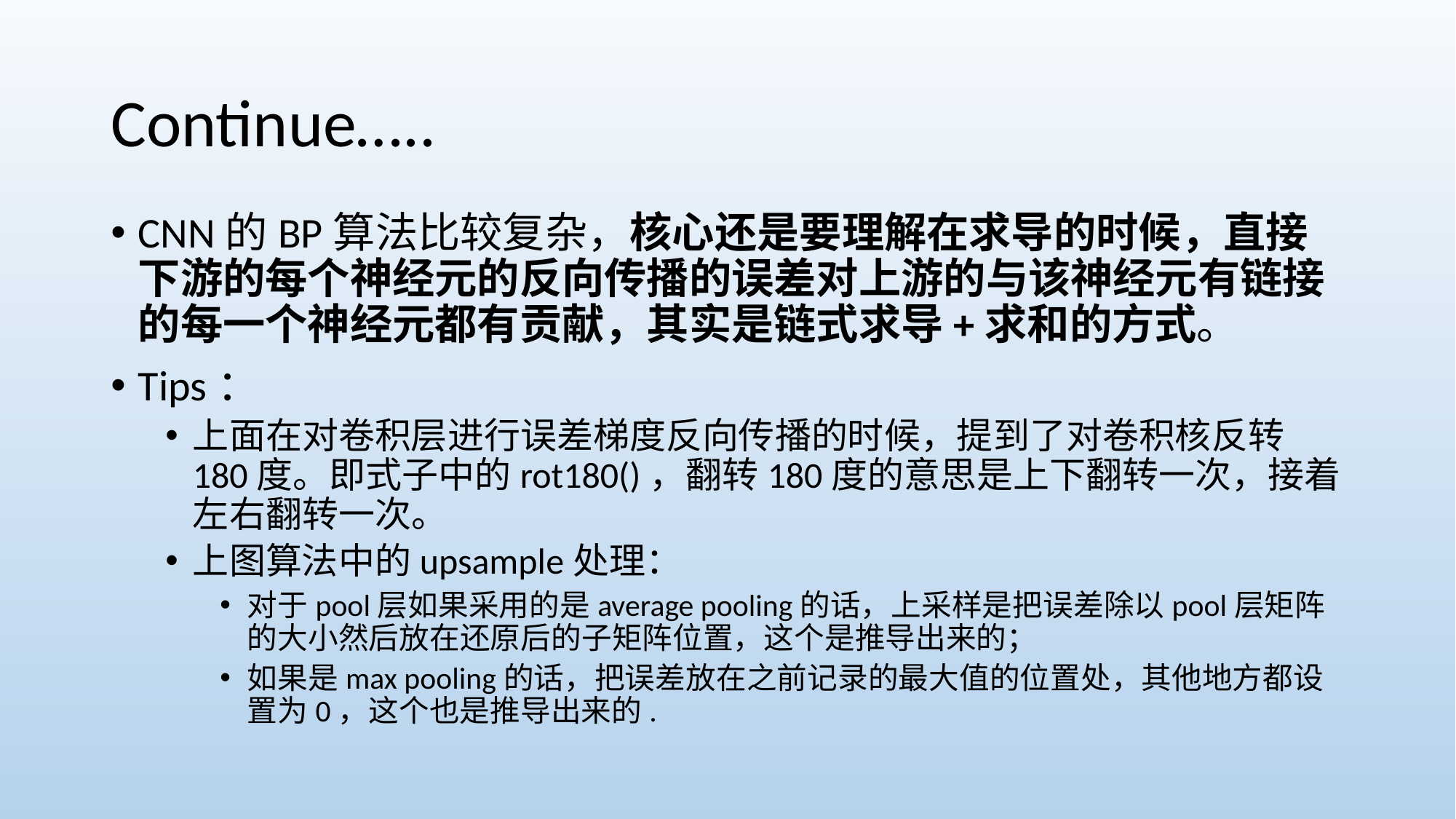

# Continue…..
CNN的BP算法比较复杂，核心还是要理解在求导的时候，直接下游的每个神经元的反向传播的误差对上游的与该神经元有链接的每一个神经元都有贡献，其实是链式求导+求和的方式。
Tips：
上面在对卷积层进行误差梯度反向传播的时候，提到了对卷积核反转180度。即式子中的rot180()，翻转180度的意思是上下翻转一次，接着左右翻转一次。
上图算法中的upsample处理：
对于pool层如果采用的是average pooling的话，上采样是把误差除以pool层矩阵的大小然后放在还原后的子矩阵位置，这个是推导出来的；
如果是max pooling的话，把误差放在之前记录的最大值的位置处，其他地方都设置为0，这个也是推导出来的.